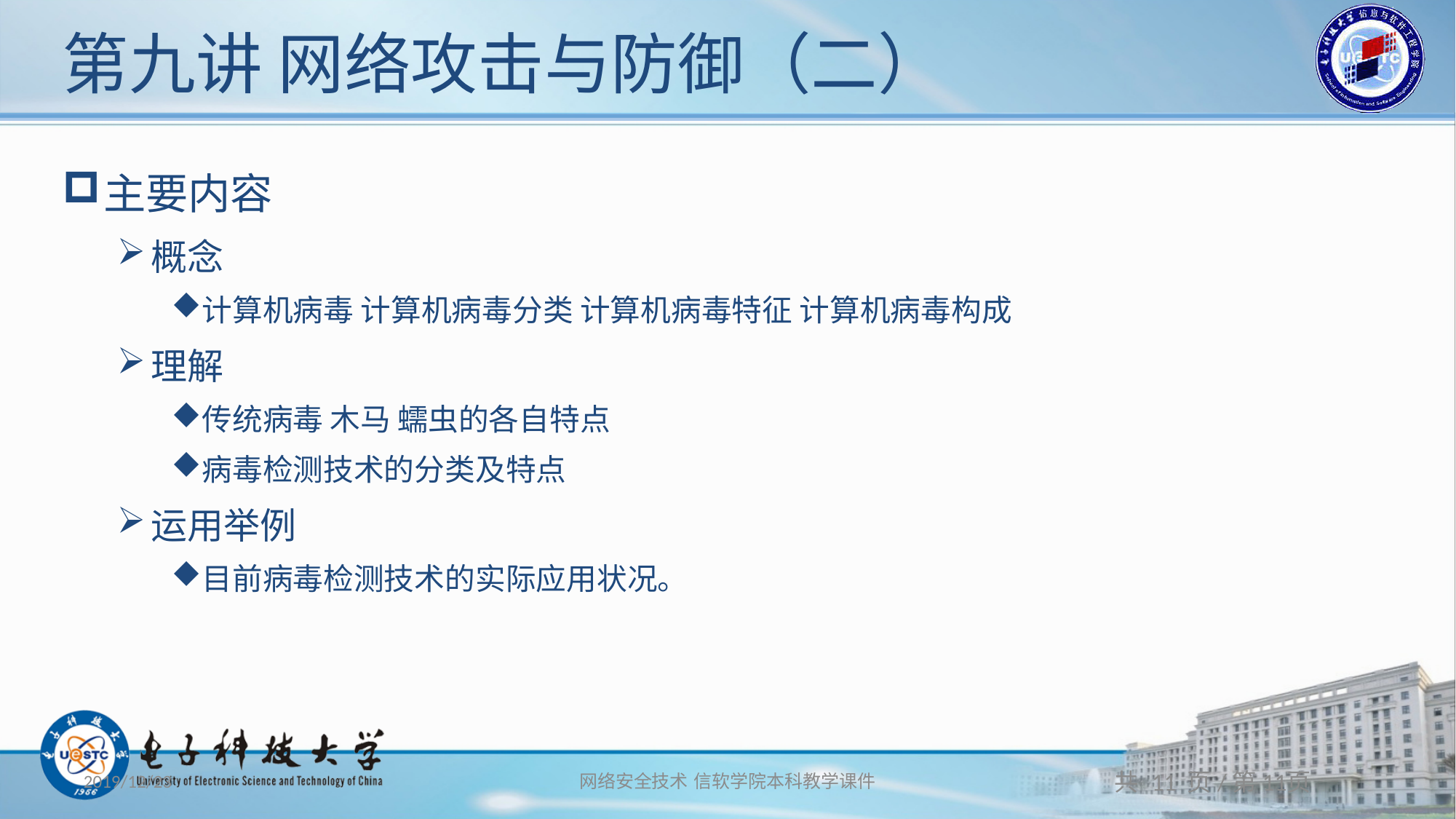

# 第九讲 网络攻击与防御（二）
主要内容
概念
计算机病毒 计算机病毒分类 计算机病毒特征 计算机病毒构成
理解
传统病毒 木马 蠕虫的各自特点
病毒检测技术的分类及特点
运用举例
目前病毒检测技术的实际应用状况。
2019/12/23
网络安全技术 信软学院本科教学课件
共 11 页/第11页